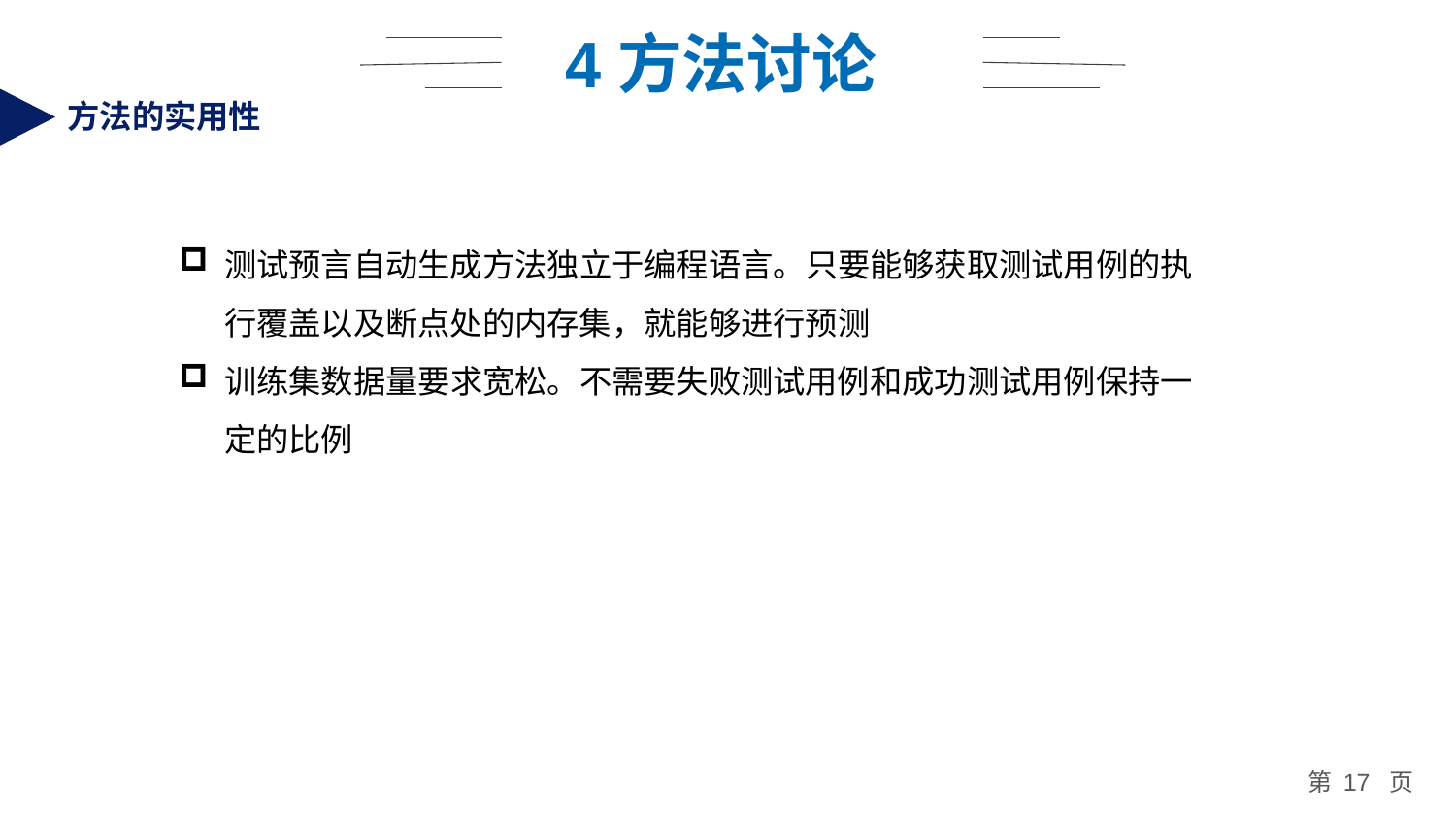

4方法讨论
方法的实用性

测试预言自动生成方法独立于编程语言。只要能够获取测试用例的执行覆盖以及断点处的内存集，就能够进行预测
训练集数据量要求宽松。不需要失败测试用例和成功测试用例保持一定的比例